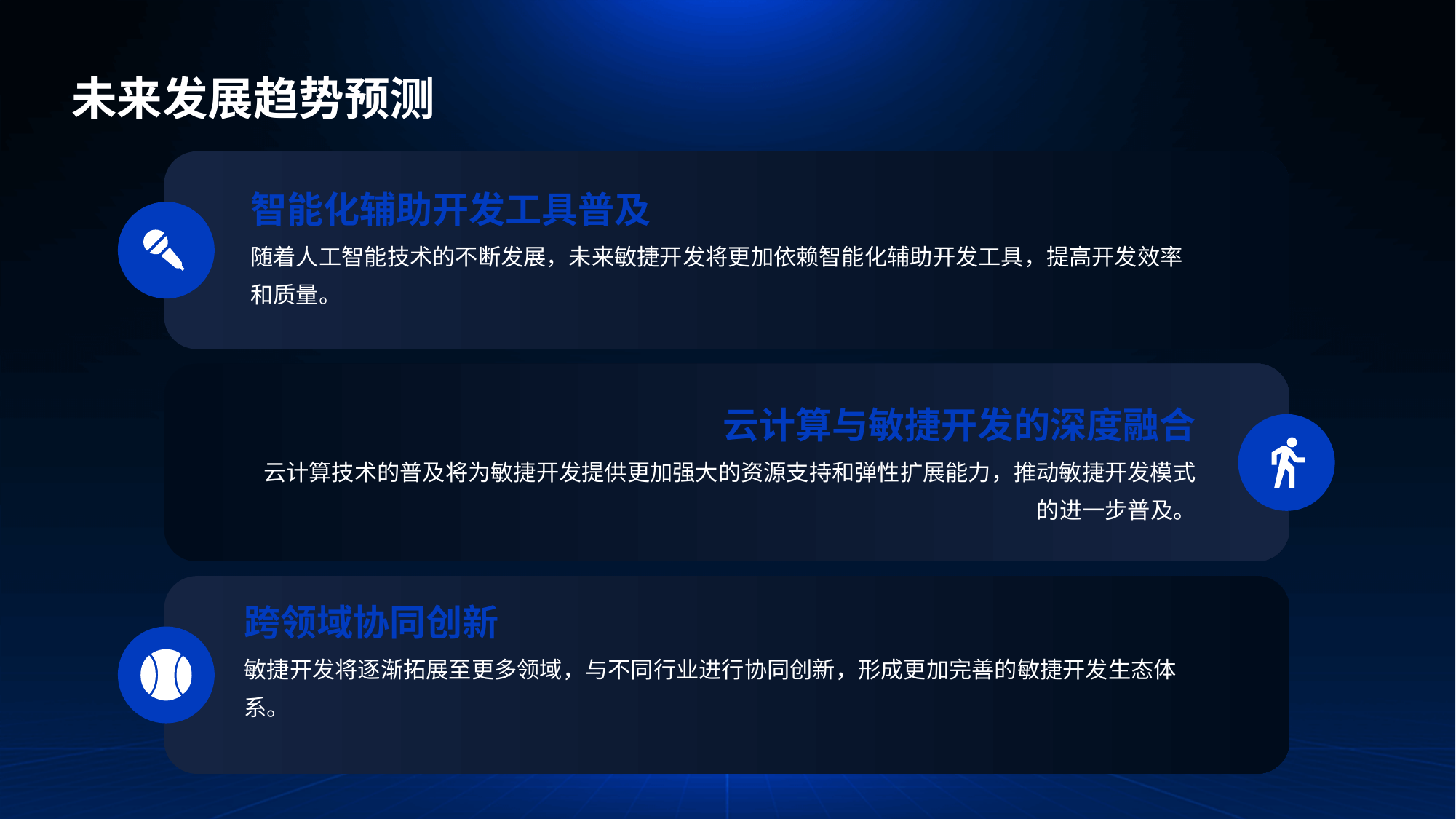

未来发展趋势预测

智能化辅助开发工具普及

随着人工智能技术的不断发展，未来敏捷开发将更加依赖智能化辅助开发工具，提高开发效率和质量。

云计算与敏捷开发的深度融合

云计算技术的普及将为敏捷开发提供更加强大的资源支持和弹性扩展能力，推动敏捷开发模式的进一步普及。

跨领域协同创新

敏捷开发将逐渐拓展至更多领域，与不同行业进行协同创新，形成更加完善的敏捷开发生态体系。